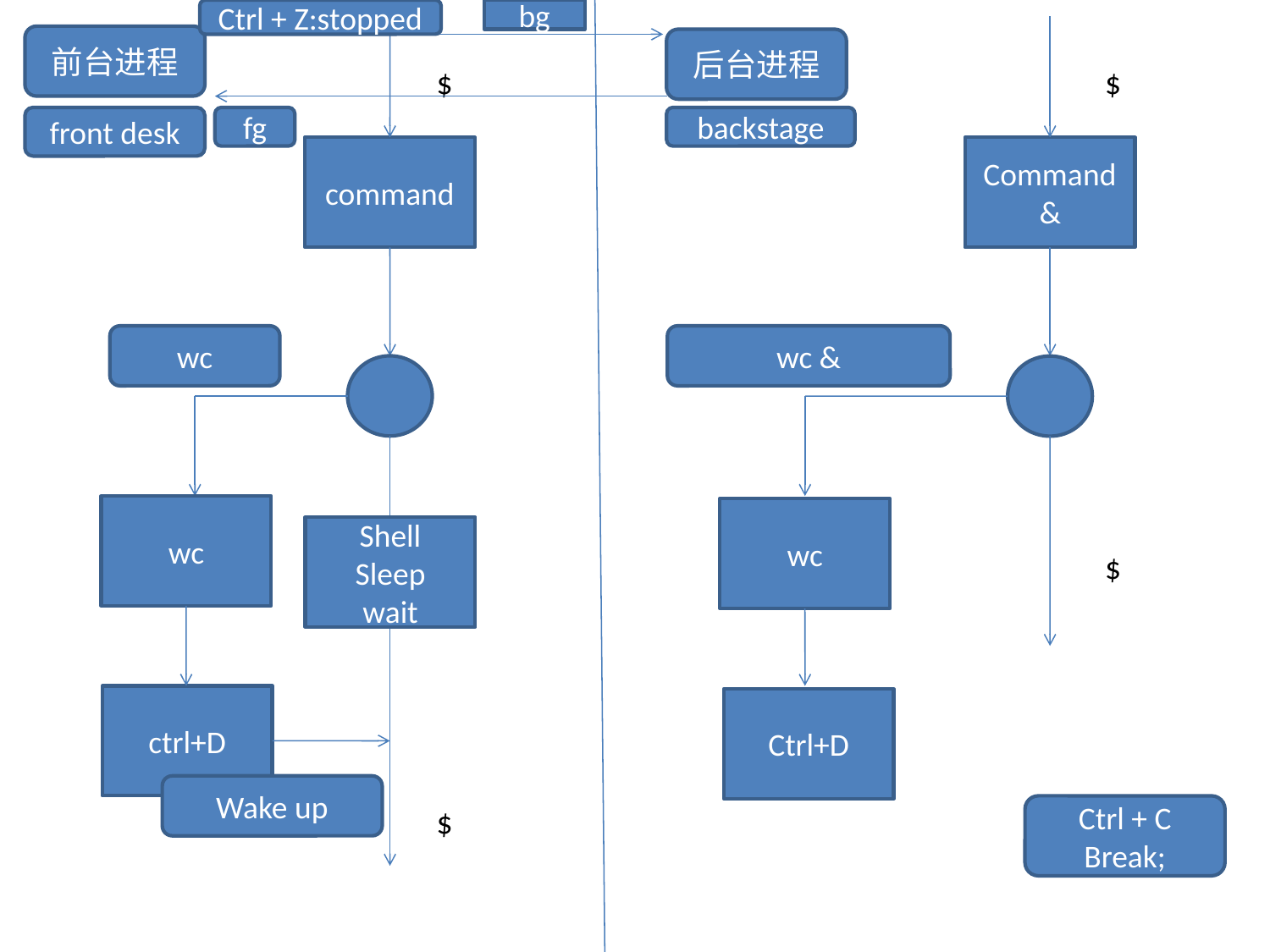

Ctrl + Z:stopped
bg
前台进程
后台进程
$
$
front desk
fg
backstage
command
Command
&
wc
wc &

wc
wc
Shell
Sleep
wait
$
ctrl+D
Ctrl+D
Wake up
$
Ctrl + C
Break;